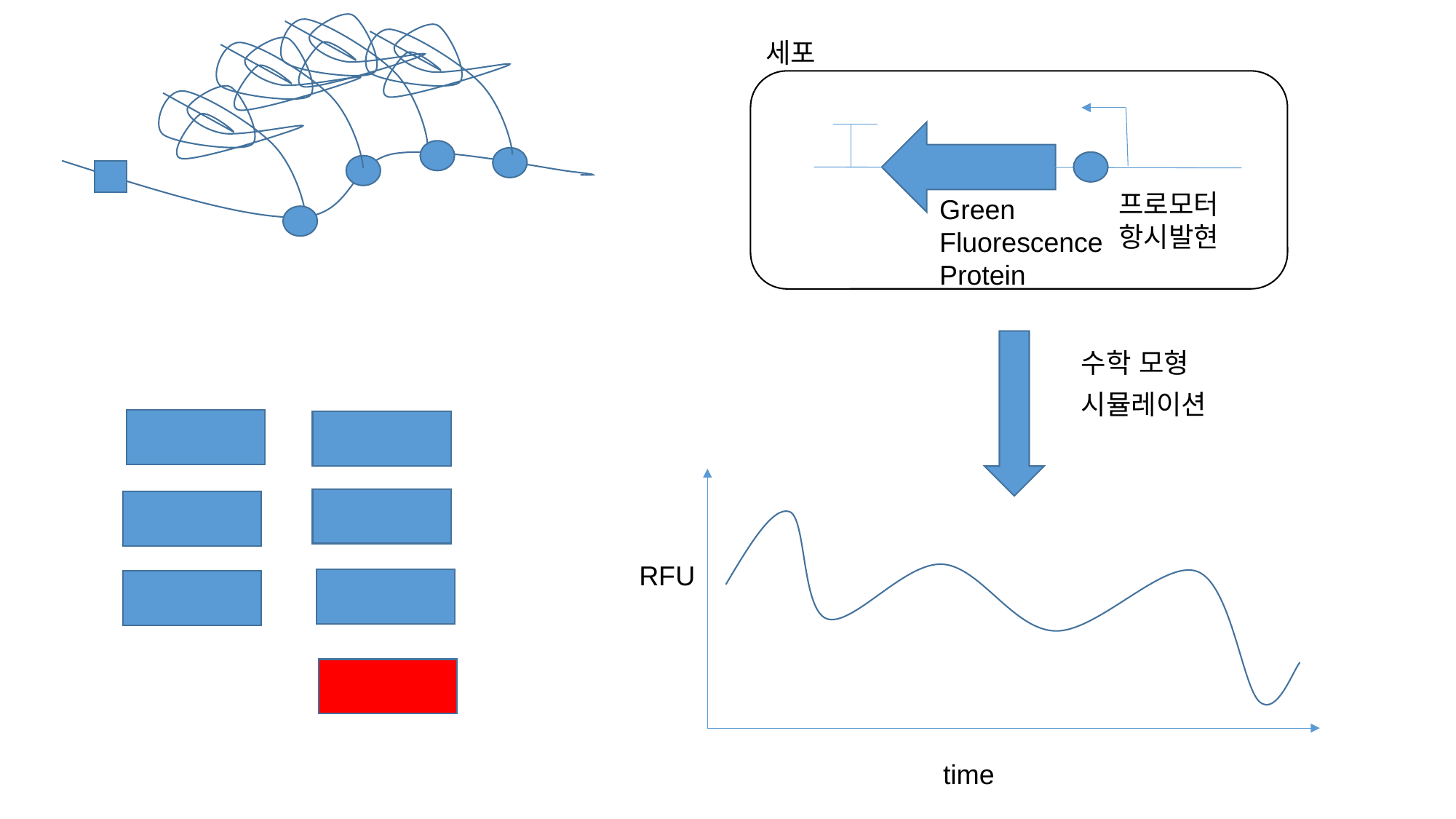

세포

프로모터
항시발현
Green
Fluorescence
Protein

수학 모형
시뮬레이션

RFU

time